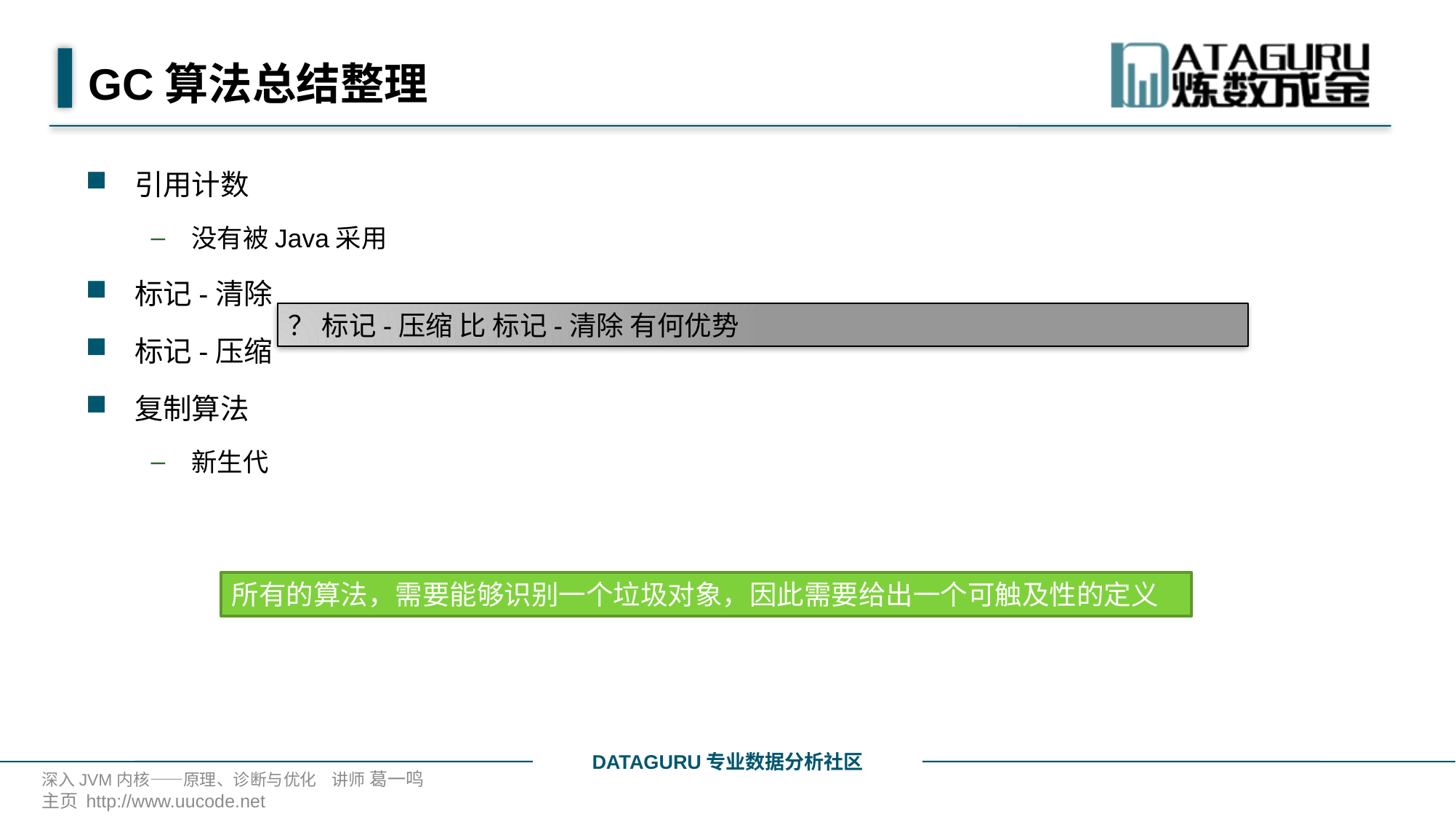

# GC算法总结整理
引用计数
没有被Java采用
标记-清除
标记-压缩
复制算法
新生代
？ 标记-压缩 比 标记-清除 有何优势
所有的算法，需要能够识别一个垃圾对象，因此需要给出一个可触及性的定义